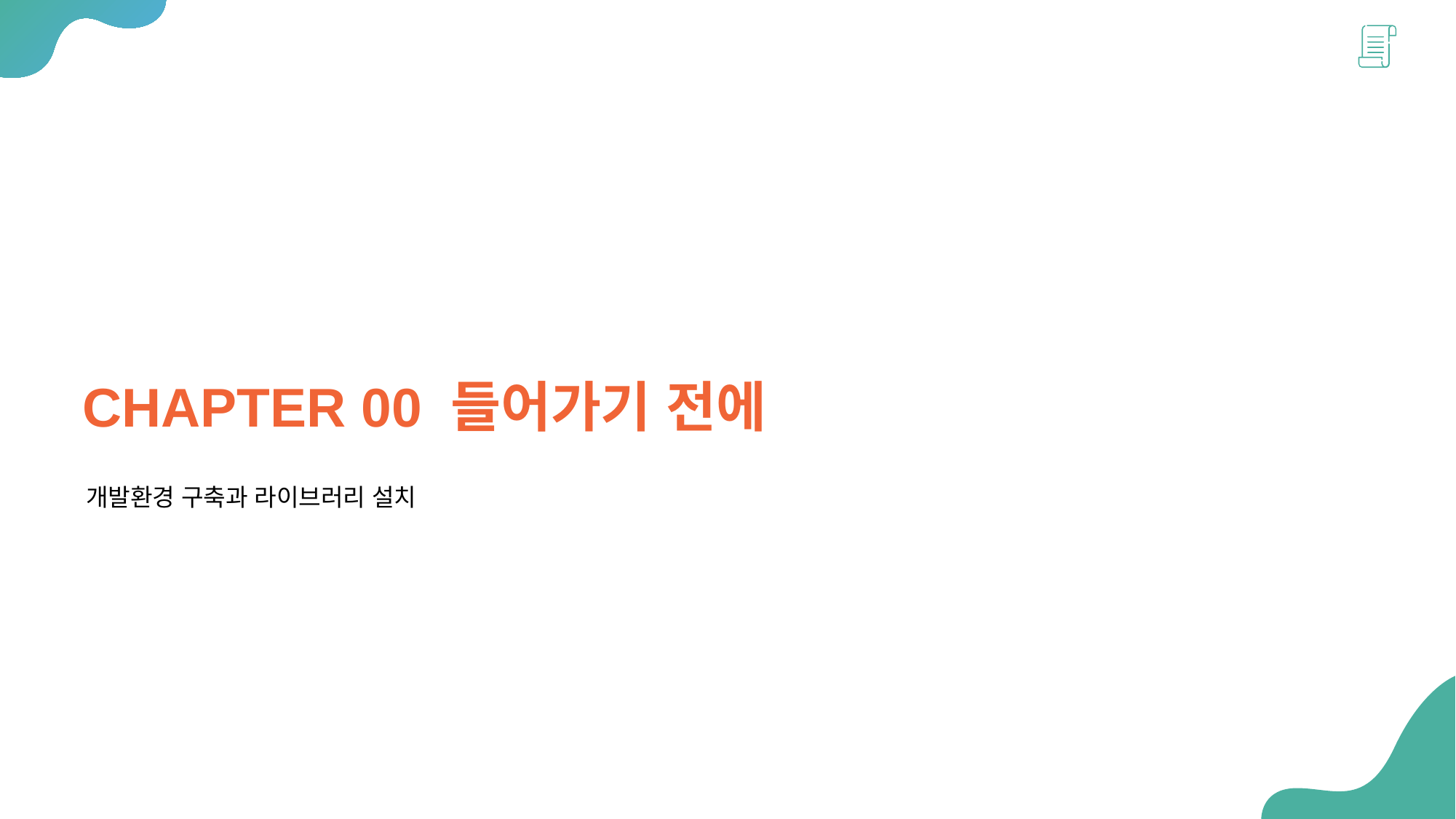

CHAPTER 00 들어가기 전에
개발환경 구축과 라이브러리 설치